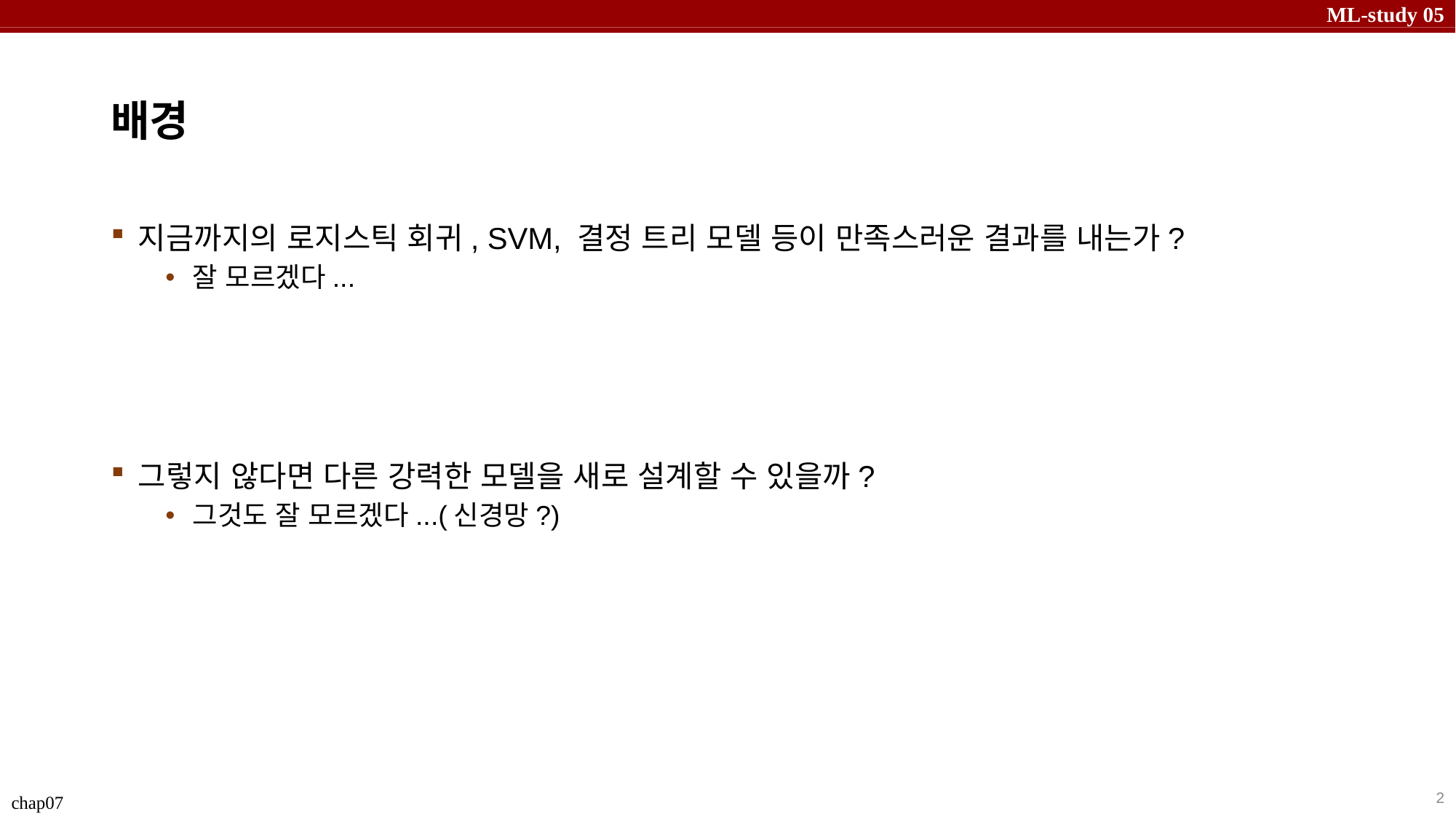

# 배경
지금까지의 로지스틱 회귀, SVM, 결정 트리 모델 등이 만족스러운 결과를 내는가?
잘 모르겠다...

그렇지 않다면 다른 강력한 모델을 새로 설계할 수 있을까?
그것도 잘 모르겠다...(신경망?)
2